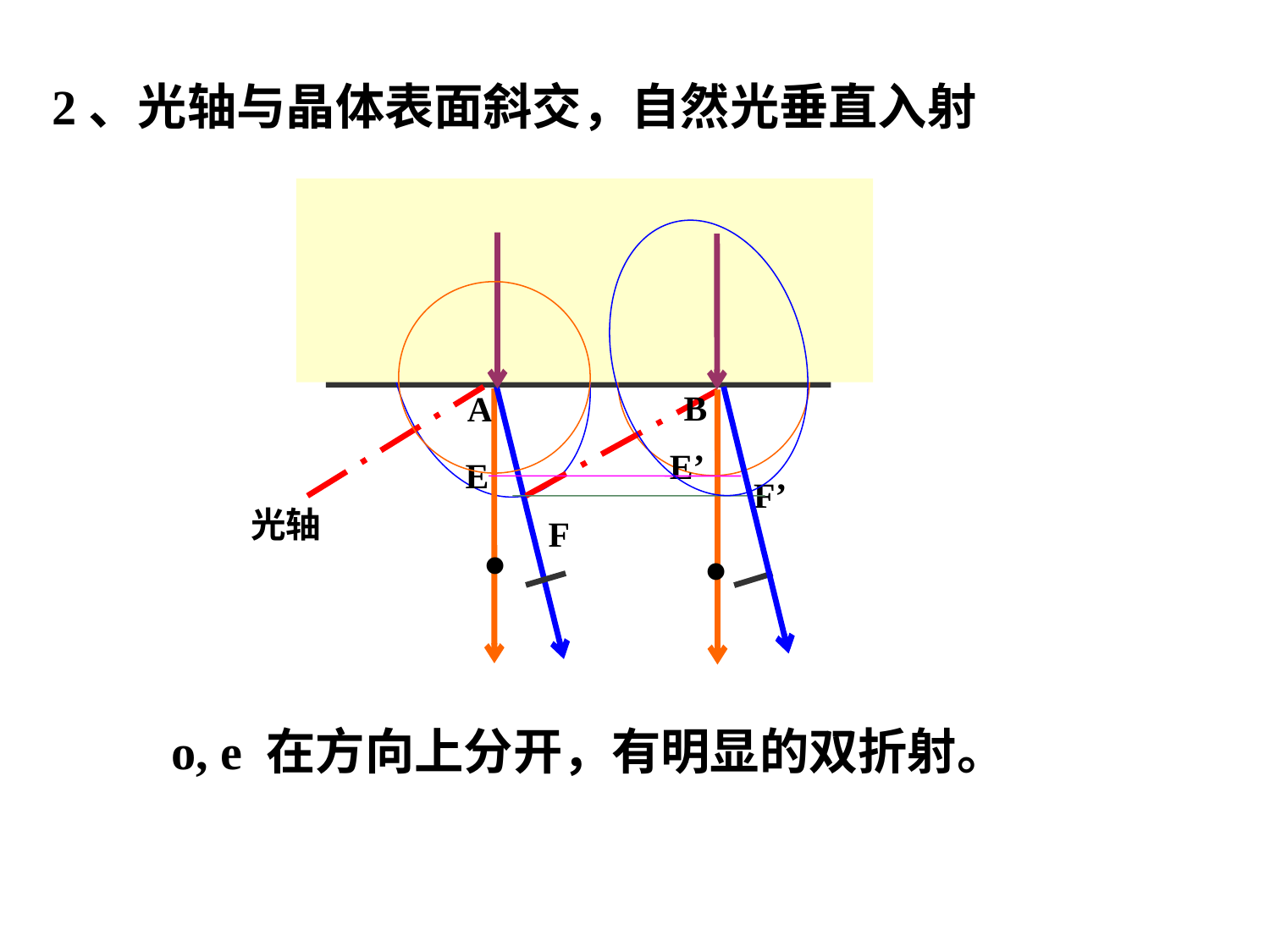

2、光轴与晶体表面斜交，自然光垂直入射

B
A

E’
E
F’

光轴

F
•
•

o, e 在方向上分开，有明显的双折射。